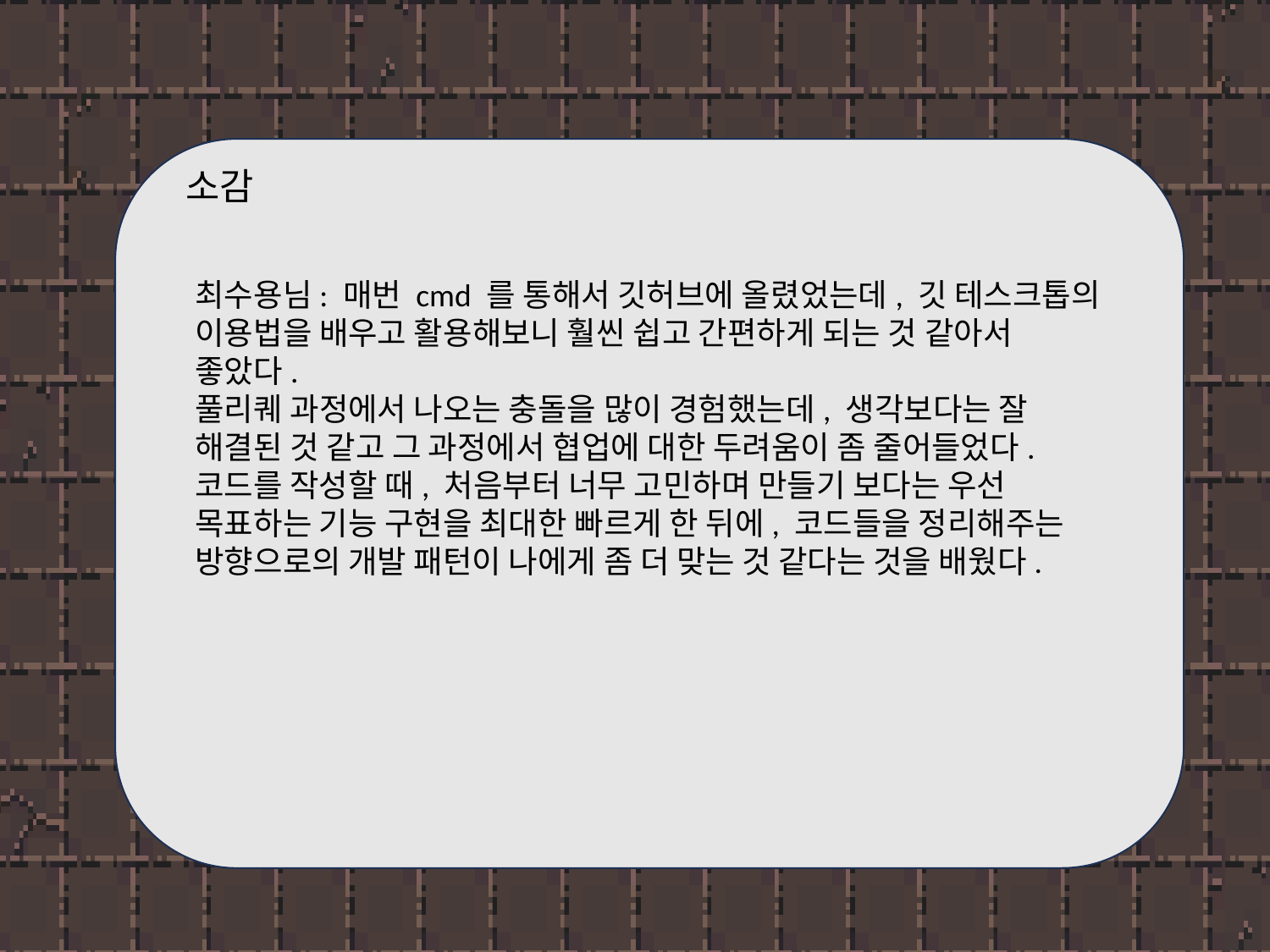

소감
최수용님: 매번 cmd 를 통해서 깃허브에 올렸었는데, 깃 테스크톱의 이용법을 배우고 활용해보니 훨씬 쉽고 간편하게 되는 것 같아서 좋았다.
풀리퀘 과정에서 나오는 충돌을 많이 경험했는데, 생각보다는 잘 해결된 것 같고 그 과정에서 협업에 대한 두려움이 좀 줄어들었다.
코드를 작성할 때, 처음부터 너무 고민하며 만들기 보다는 우선 목표하는 기능 구현을 최대한 빠르게 한 뒤에, 코드들을 정리해주는 방향으로의 개발 패턴이 나에게 좀 더 맞는 것 같다는 것을 배웠다.